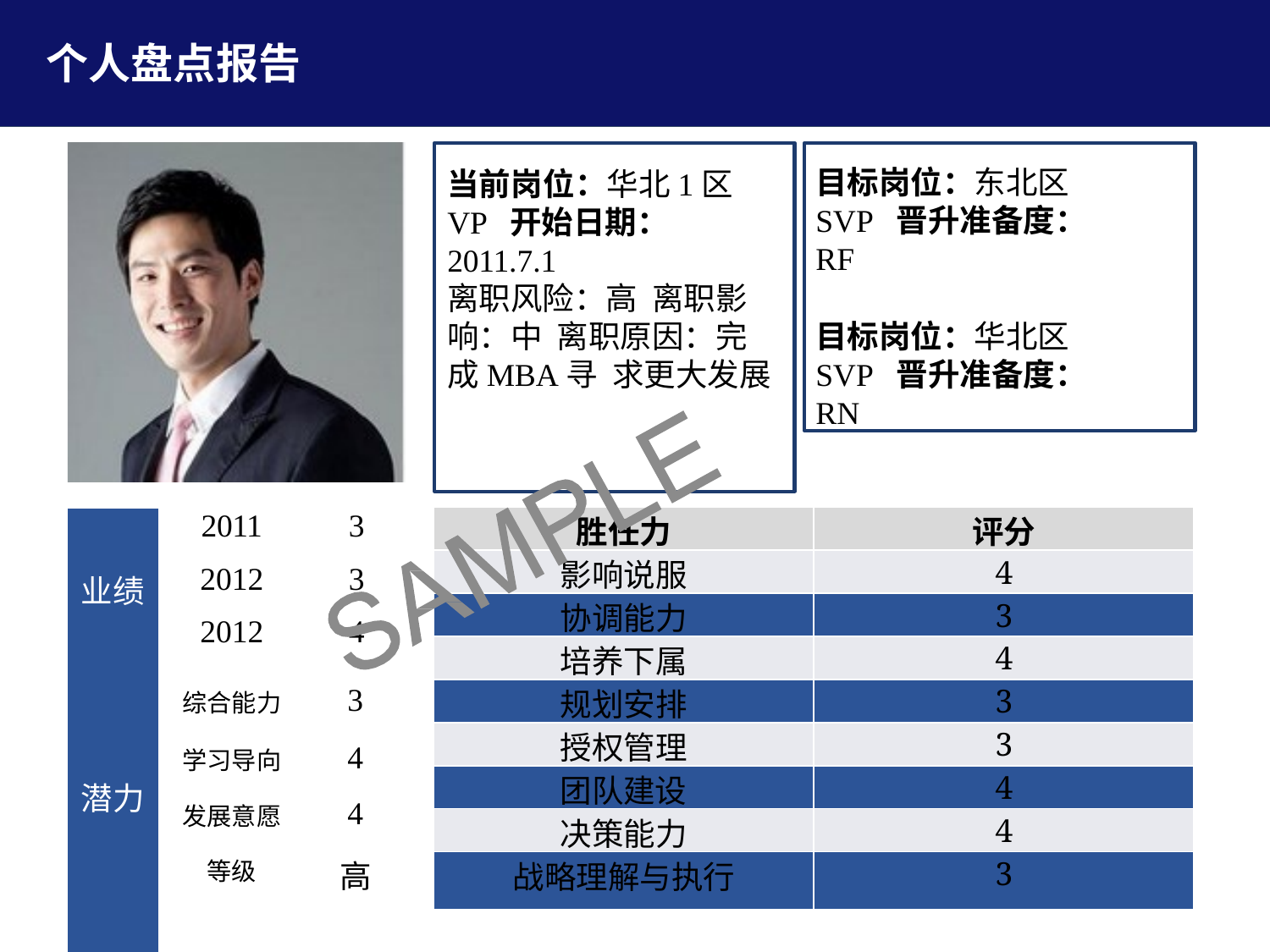

# 个人盘点报告

目标岗位：东北区SVP  晋升准备度：RF

目标岗位：华北区SVP  晋升准备度：RN
当前岗位：华北1区VP  开始日期：2011.7.1
离职风险：高  离职影响：中  离职原因：完成MBA寻  求更大发展

| 胜任力 | 评分 |
| --- | --- |
| 影响说服 | 4 |
| 协调能力 | 3 |
| 培养下属 | 4 |
| 规划安排 | 3 |
| 授权管理 | 3 |
| 团队建设 | 4 |
| 决策能力 | 4 |
| 战略理解与执行 | 3 |
| 业绩 | 2011 | 3 |
| --- | --- | --- |
|  | 2012 | 3 |
|  | 2012 | 4 |
| 潜力 | 综合能力 | 3 |
| --- | --- | --- |
|  | 学习导向 | 4 |
|  | 发展意愿 | 4 |
|  | 等级 | 高 |